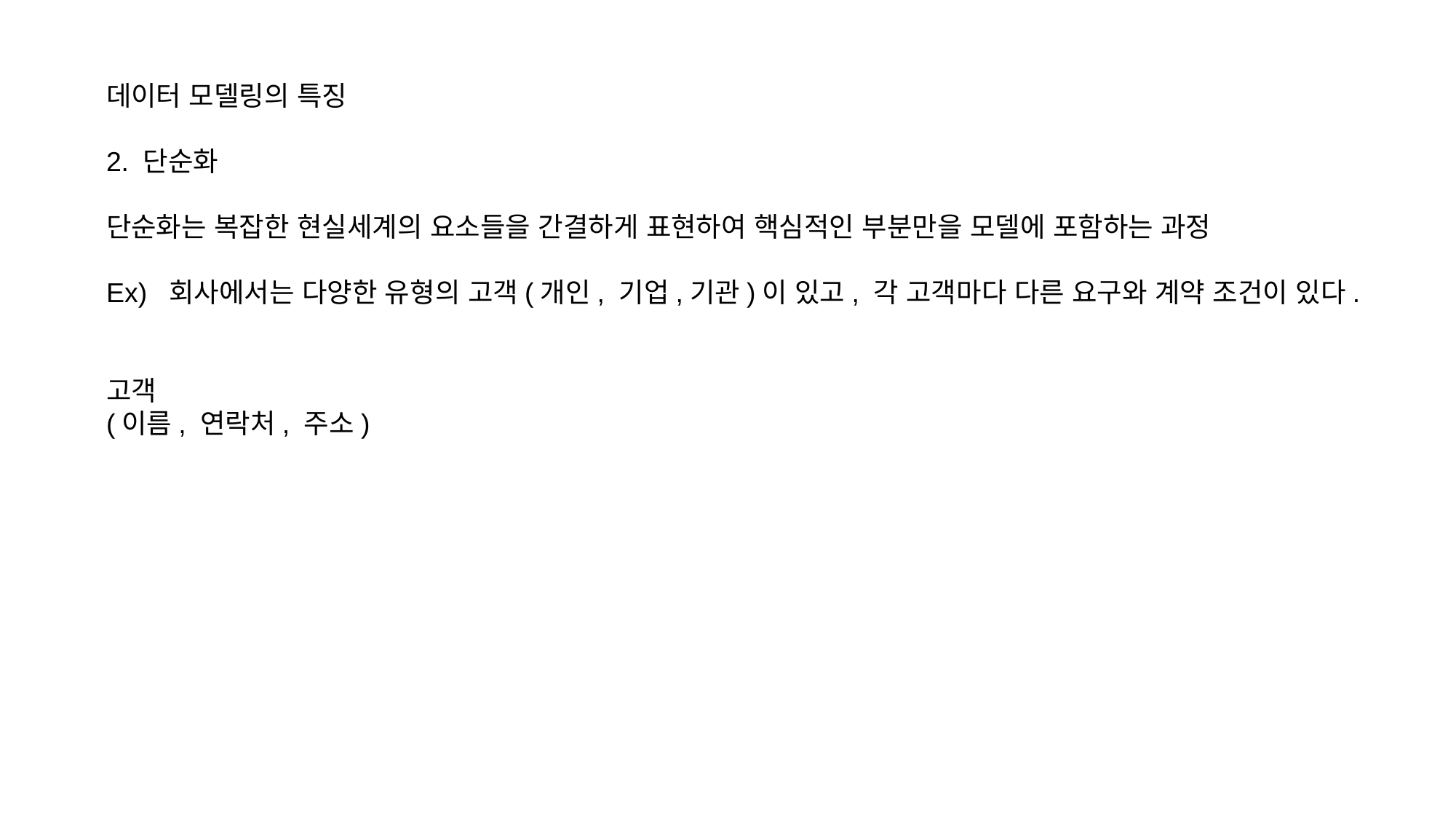

데이터 모델링의 특징

2. 단순화

단순화는 복잡한 현실세계의 요소들을 간결하게 표현하여 핵심적인 부분만을 모델에 포함하는 과정

Ex)  회사에서는 다양한 유형의 고객(개인, 기업,기관)이 있고, 각 고객마다 다른 요구와 계약 조건이 있다.

고객
(이름, 연락처, 주소)